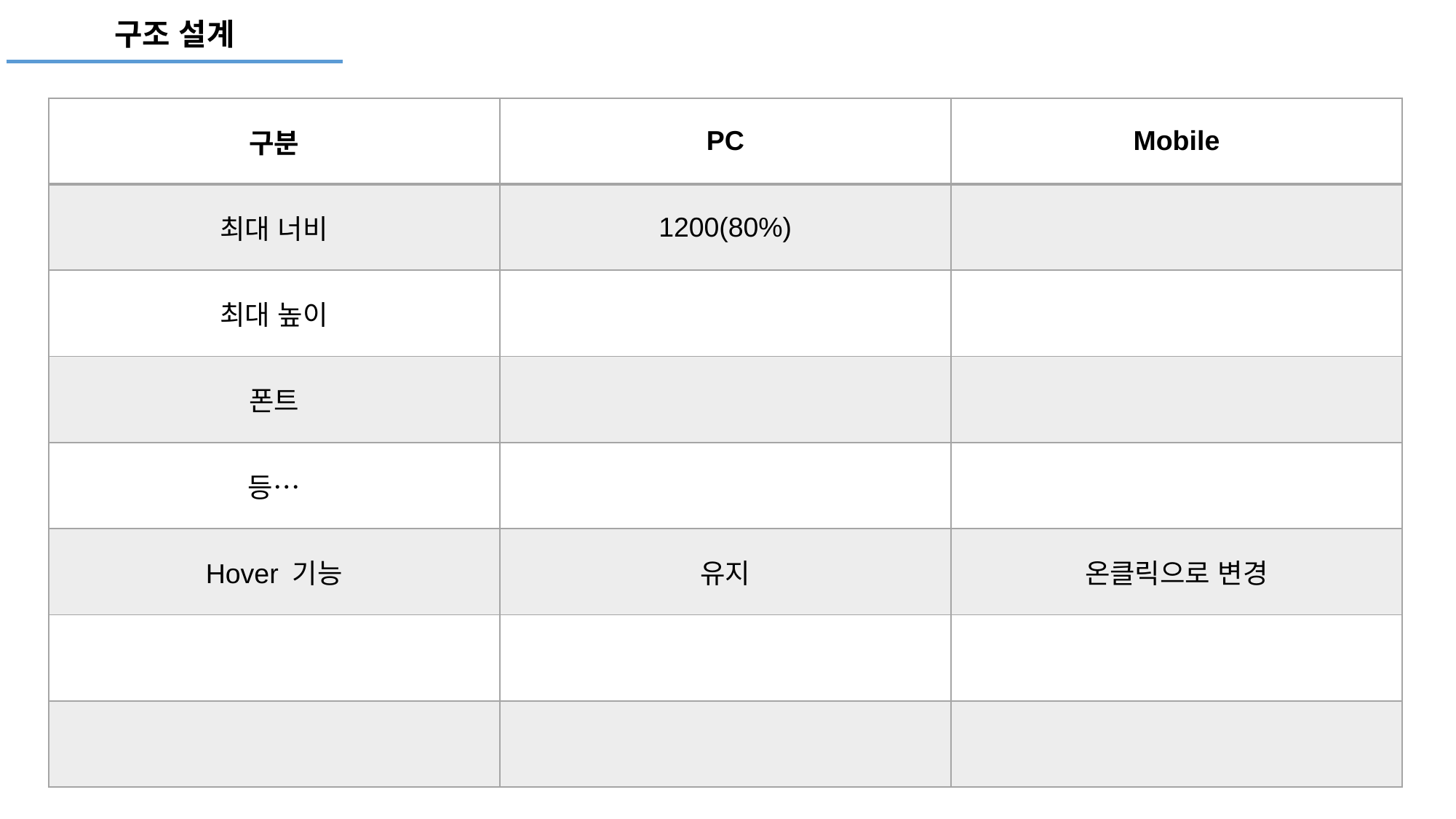

구조 설계
| 구분 | PC | Mobile |
| --- | --- | --- |
| 최대 너비 | 1200(80%) |  |
| 최대 높이 |  |  |
| 폰트 |  |  |
| 등… |  |  |
| Hover 기능 | 유지 | 온클릭으로 변경 |
|  |  |  |
|  |  |  |